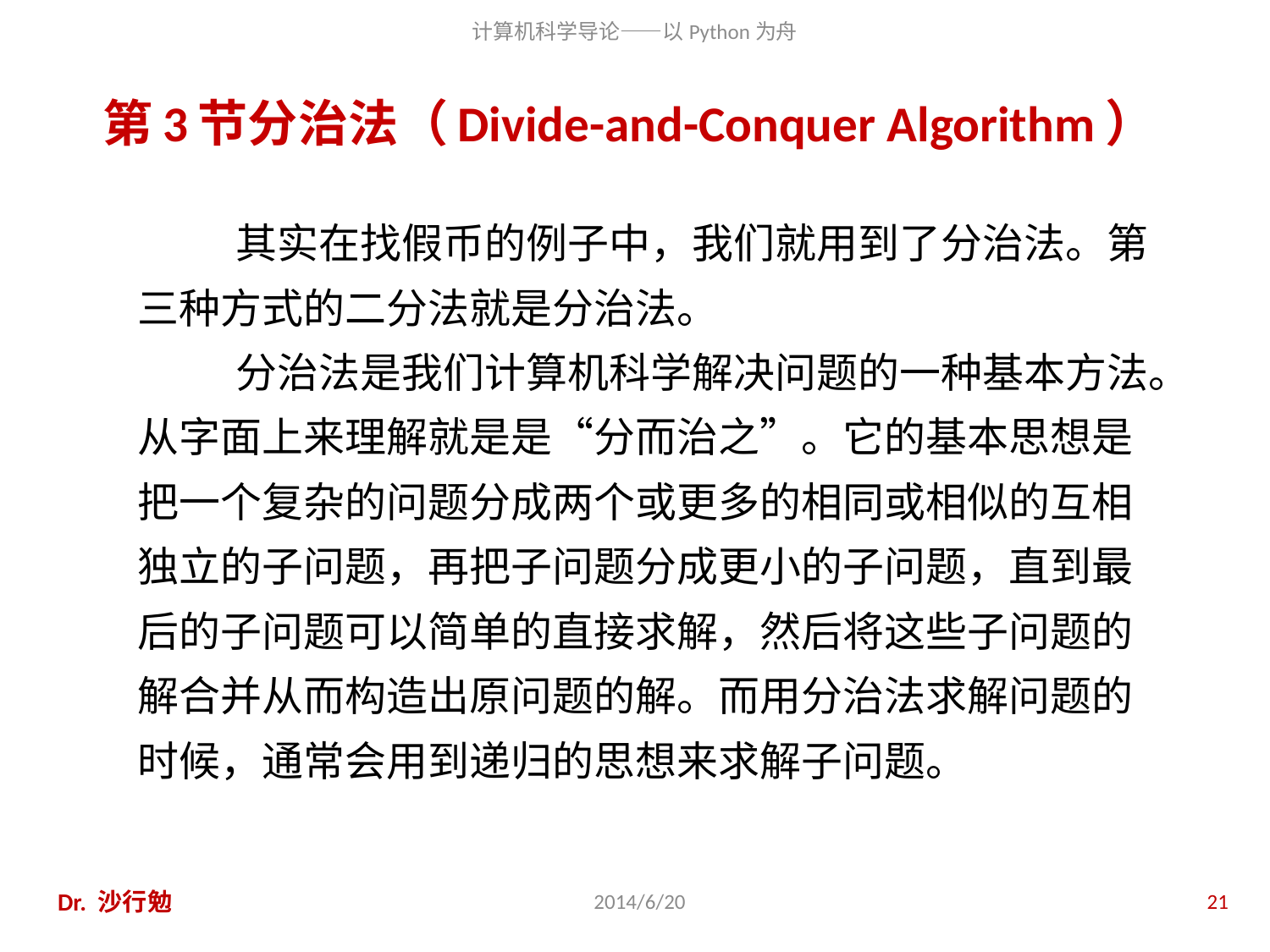

# 第3节分治法（Divide-and-Conquer Algorithm）
其实在找假币的例子中，我们就用到了分治法。第三种方式的二分法就是分治法。
分治法是我们计算机科学解决问题的一种基本方法。从字面上来理解就是是“分而治之”。它的基本思想是把一个复杂的问题分成两个或更多的相同或相似的互相独立的子问题，再把子问题分成更小的子问题，直到最后的子问题可以简单的直接求解，然后将这些子问题的解合并从而构造出原问题的解。而用分治法求解问题的时候，通常会用到递归的思想来求解子问题。
Dr. 沙行勉
2014/6/20
21